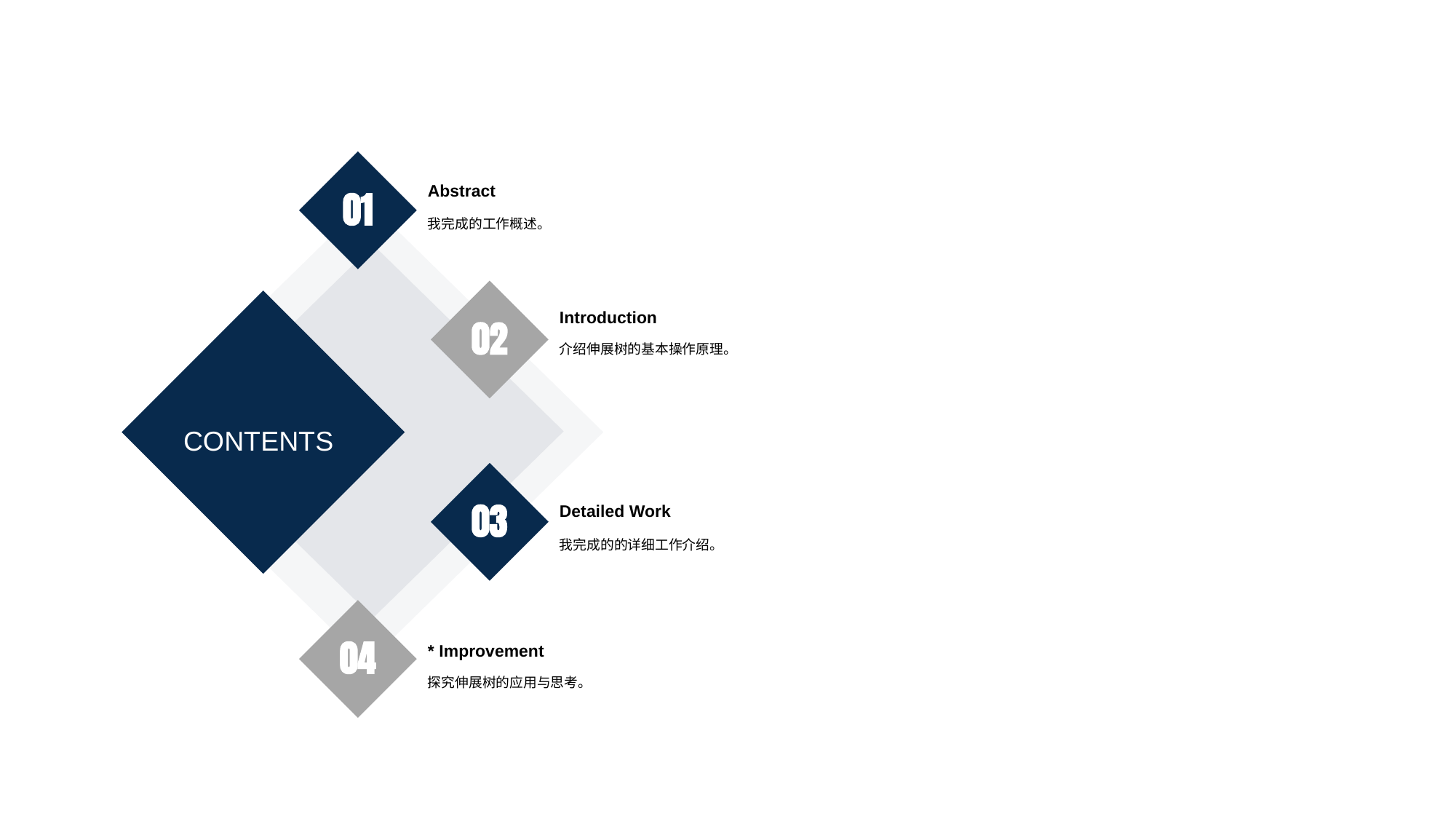

01
Abstract
我完成的工作概述。

02

CONTENTS
Introduction
介绍伸展树的基本操作原理。
03
Detailed Work
我完成的的详细工作介绍。
04
* Improvement
探究伸展树的应用与思考。